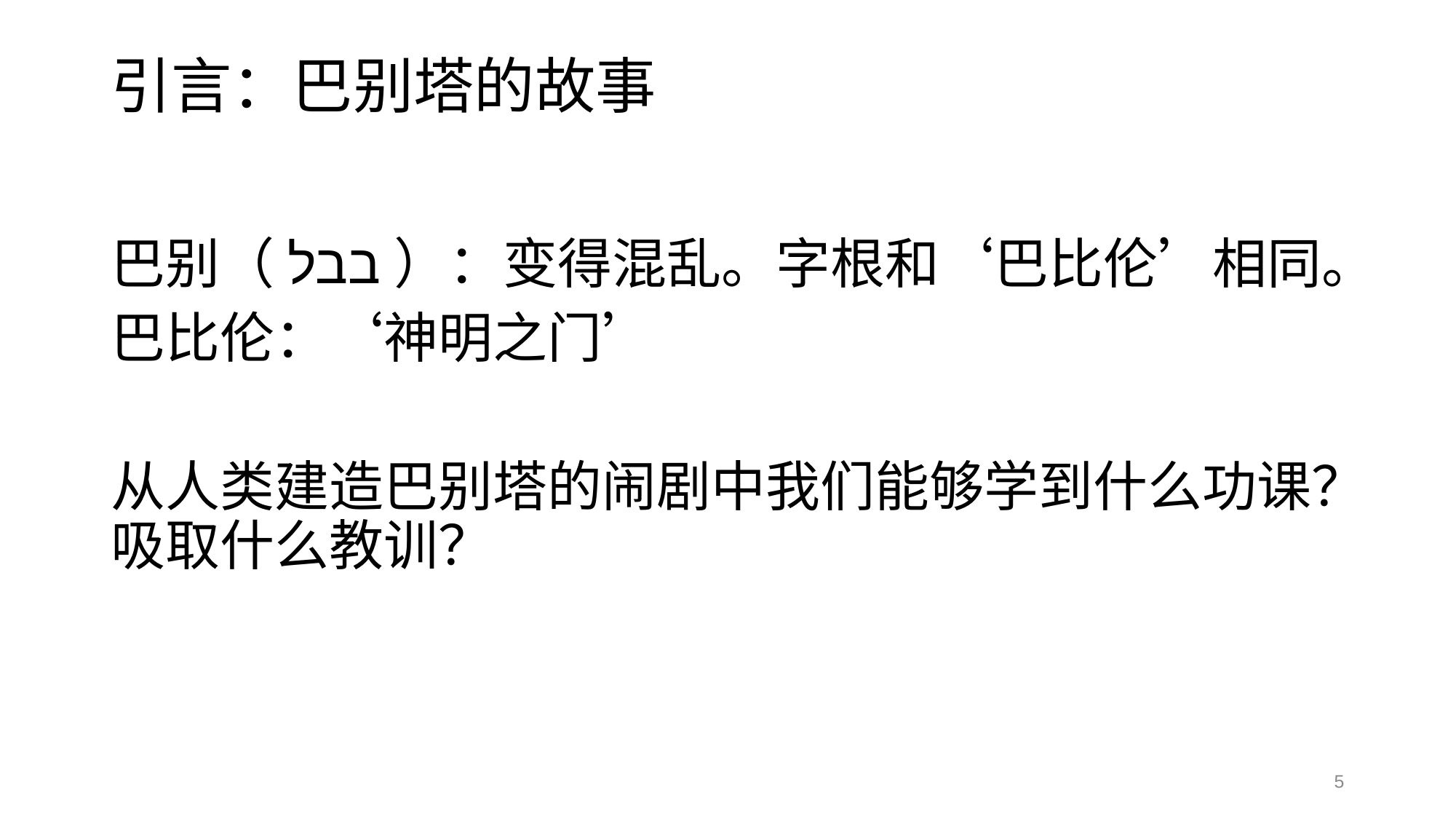

# 引言：巴别塔的故事

巴别（בבל）：变得混乱。字根和‘巴比伦’相同。
巴比伦：‘神明之门’

从人类建造巴别塔的闹剧中我们能够学到什么功课？吸取什么教训？
5